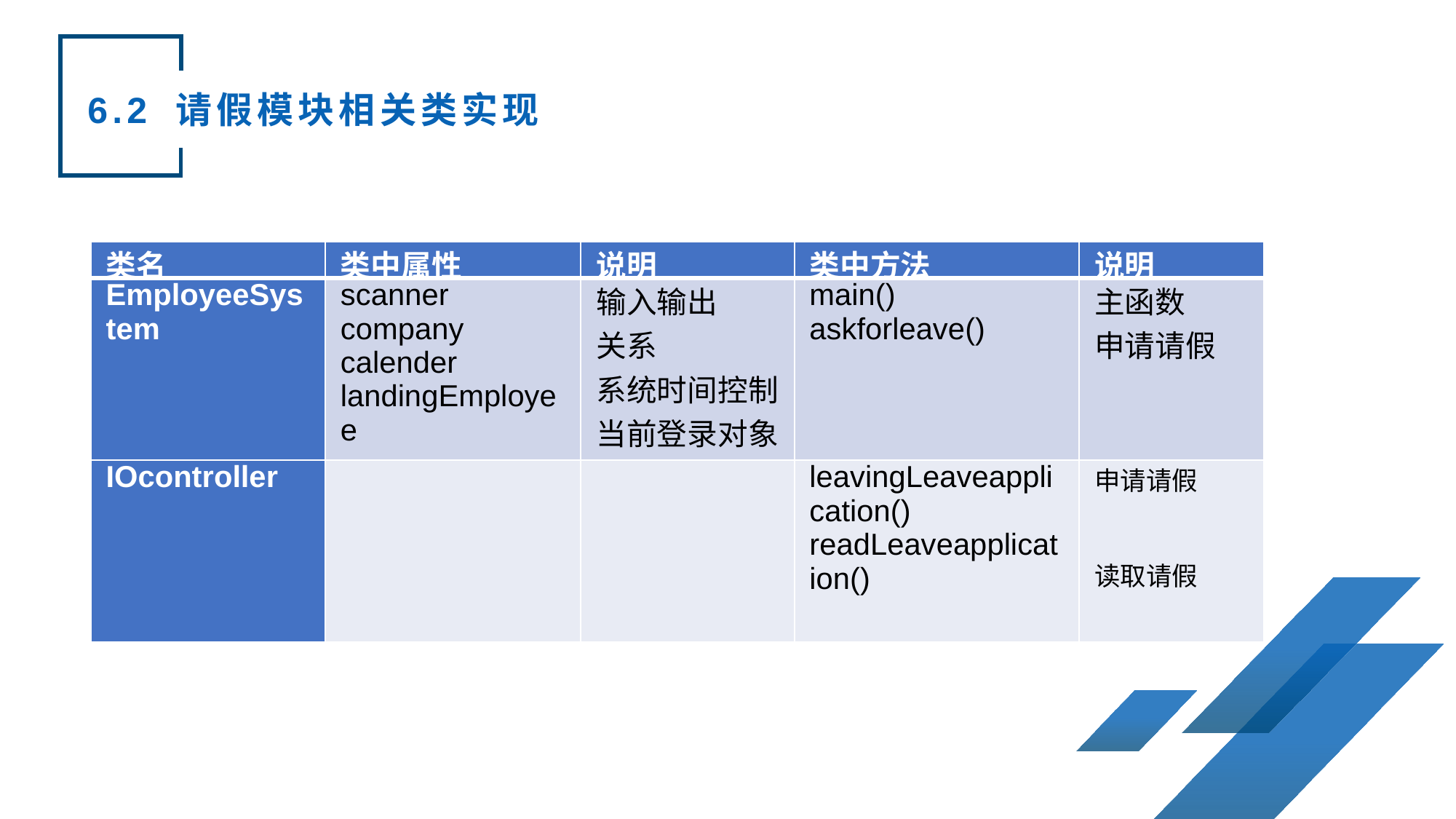

6.2 请假模块相关类实现
| 类名 | 类中属性 | 说明 | 类中方法 | 说明 |
| --- | --- | --- | --- | --- |
| EmployeeSystem | scanner company calender landingEmployee | 输入输出 关系 系统时间控制 当前登录对象 | main() askforleave() | 主函数 申请请假 |
| IOcontroller |  |  | leavingLeaveapplication() readLeaveapplication() | 申请请假 读取请假 |